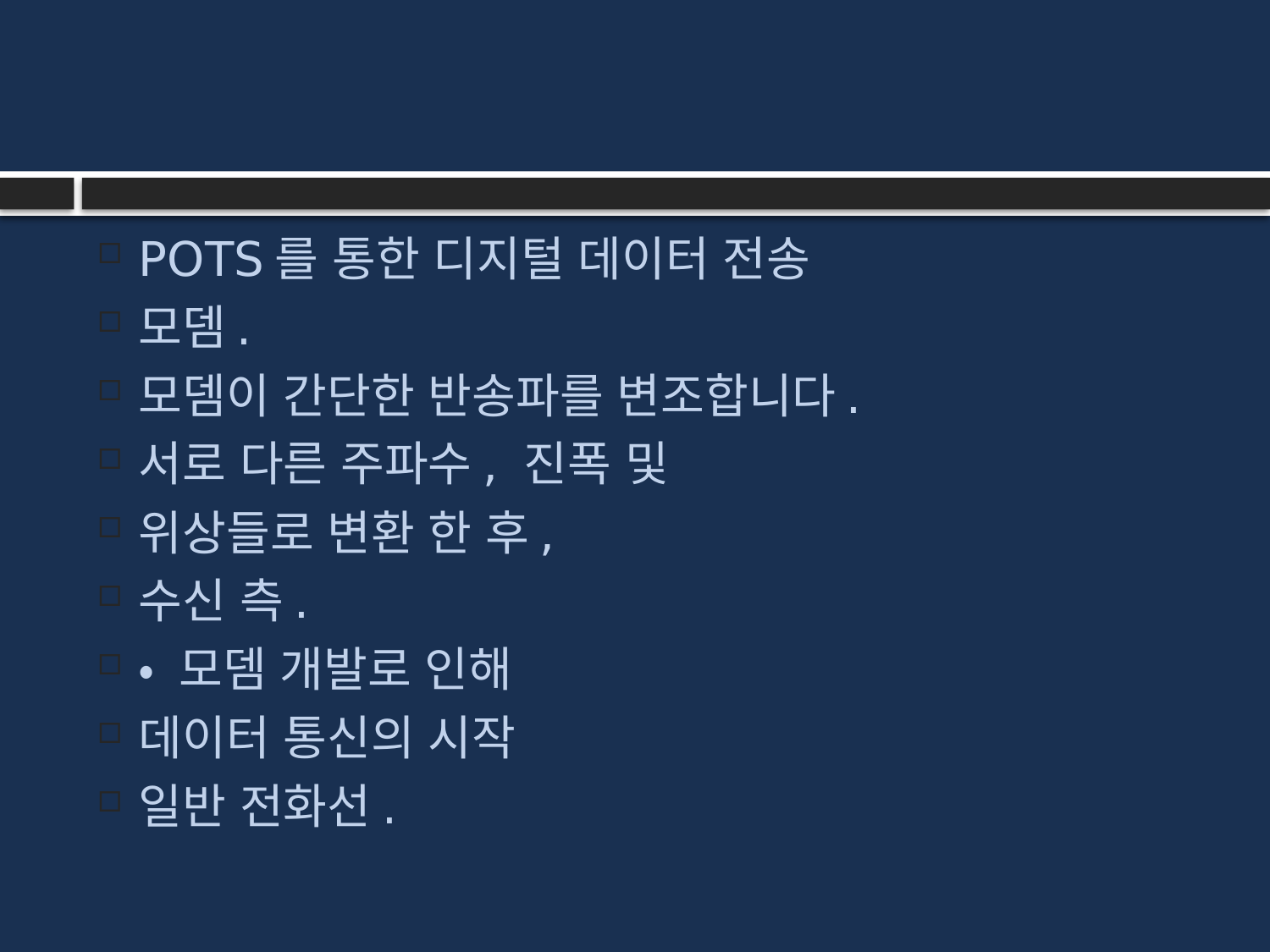

#
POTS를 통한 디지털 데이터 전송
모뎀.
모뎀이 간단한 반송파를 변조합니다.
서로 다른 주파수, 진폭 및
위상들로 변환 한 후,
수신 측.
• 모뎀 개발로 인해
데이터 통신의 시작
일반 전화선.